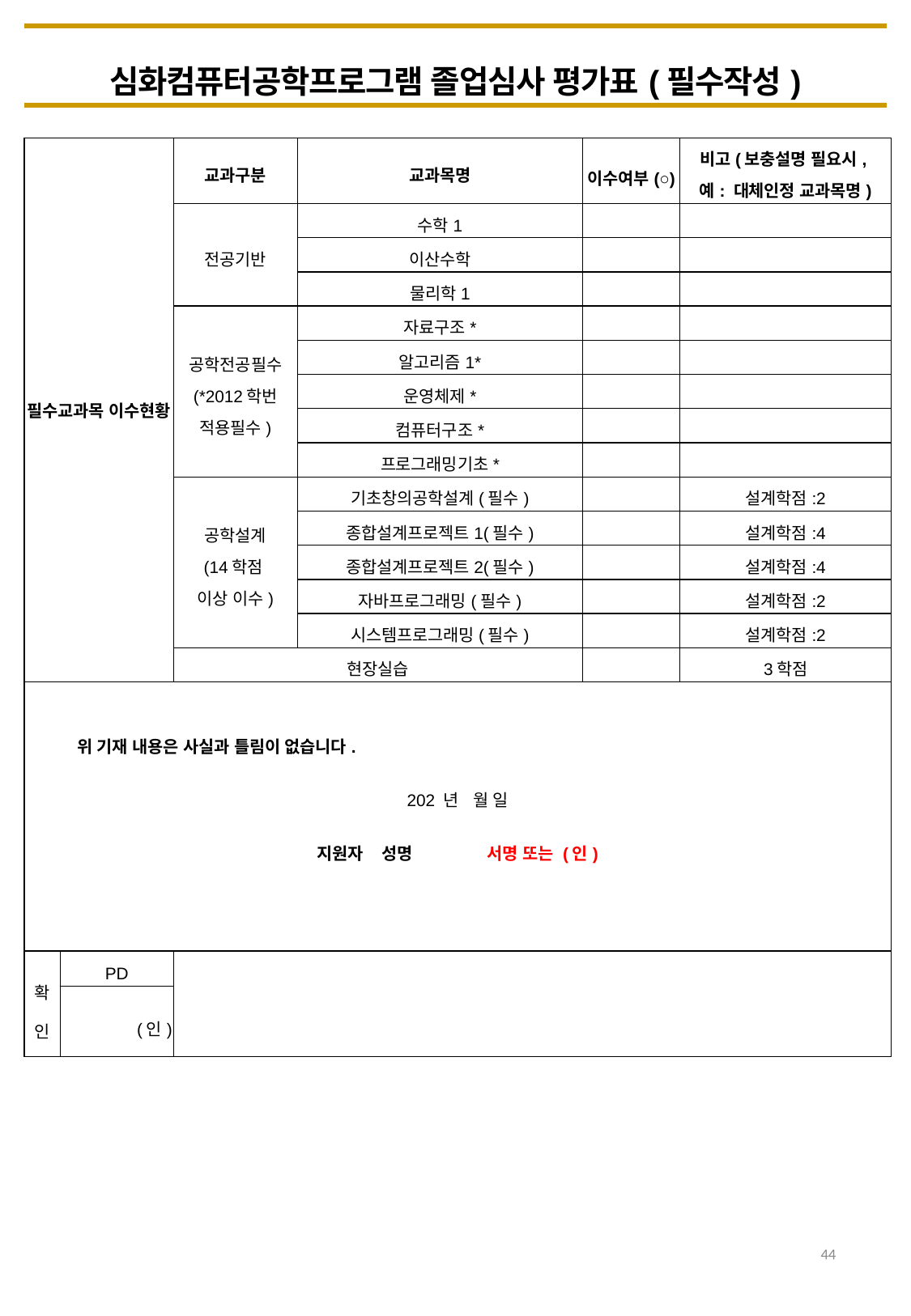

| 심화컴퓨터공학프로그램 졸업심사 평가표(필수작성) |
| --- |
| 필수교과목 이수현황 |  | 교과구분 | 교과목명 | 이수여부(○) | 비고(보충설명 필요시, 예: 대체인정 교과목명) |
| --- | --- | --- | --- | --- | --- |
|  |  | 전공기반 | 수학1 |  |  |
|  |  |  | 이산수학 |  |  |
|  |  |  | 물리학1 |  |  |
|  |  | 공학전공필수 (\*2012학번 적용필수) | 자료구조\* |  |  |
|  |  |  | 알고리즘1\* |  |  |
|  |  |  | 운영체제\* |  |  |
|  |  |  | 컴퓨터구조\* |  |  |
|  |  |  | 프로그래밍기초\* |  |  |
|  |  | 공학설계 (14학점 이상 이수) | 기초창의공학설계(필수) |  | 설계학점:2 |
|  |  |  | 종합설계프로젝트1(필수) |  | 설계학점:4 |
|  |  |  | 종합설계프로젝트2(필수) |  | 설계학점:4 |
|  |  |  | 자바프로그래밍(필수) |  | 설계학점:2 |
|  |  |  | 시스템프로그래밍(필수) |  | 설계학점:2 |
|  |  | 현장실습 |  |  | 3학점 |
| 위 기재 내용은 사실과 틀림이 없습니다. 202 년 월 일 지원자 성명 서명 또는 (인) |  |  |  |  |  |
| 확 인 | PD |  |  |  |  |
|  | (인) |  |  |  |  |
44